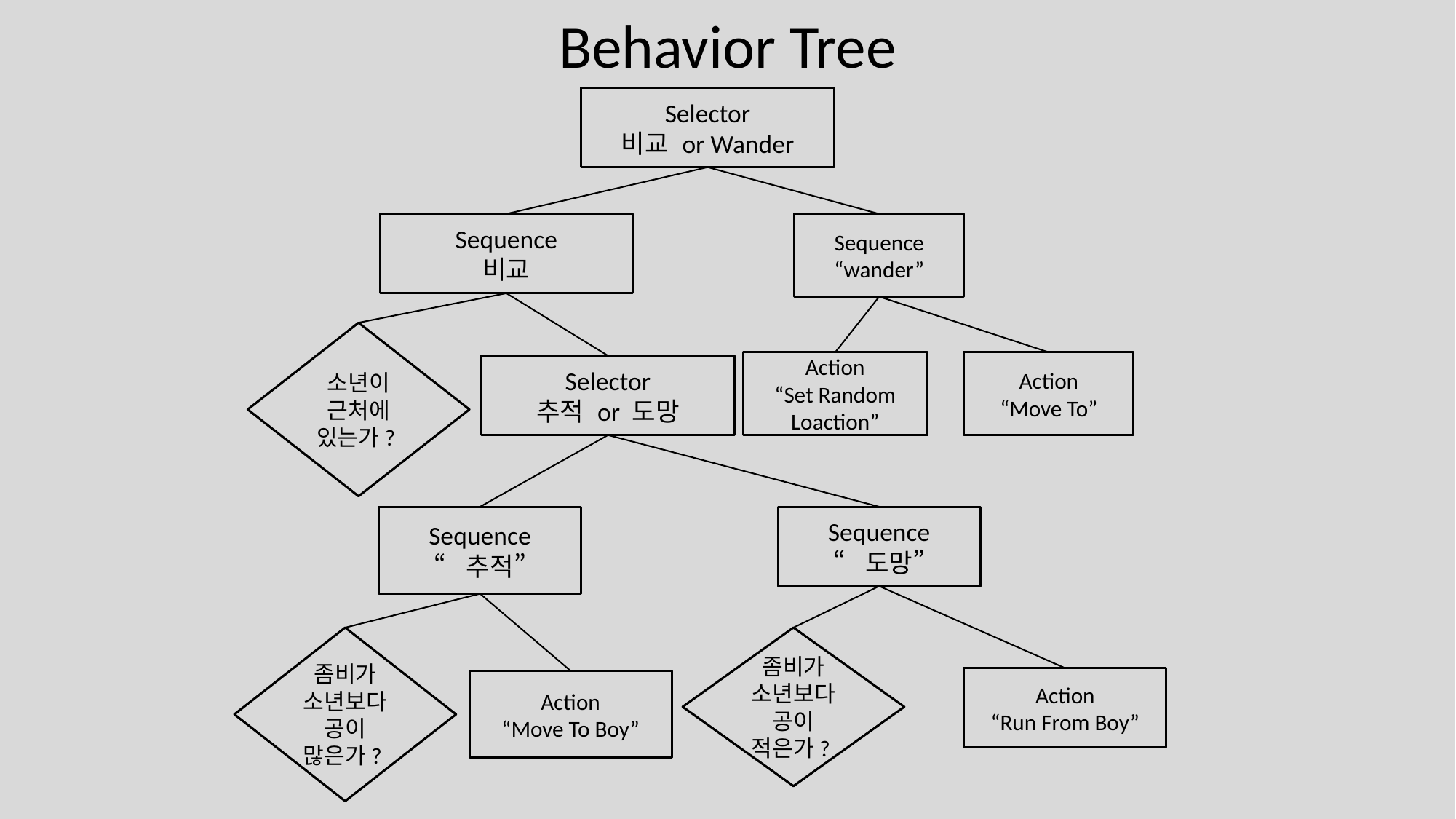

# Behavior Tree
Selector
비교 or Wander
Sequence
비교
Sequence
“wander”
소년이 근처에 있는가?
Action
“Set Random Loaction”
Action
“Move To”
Selector
추적 or 도망
Sequence
“추적”
Sequence
“도망”
좀비가 소년보다 공이 많은가?
좀비가 소년보다 공이 적은가?
Action
“Run From Boy”
Action
“Move To Boy”